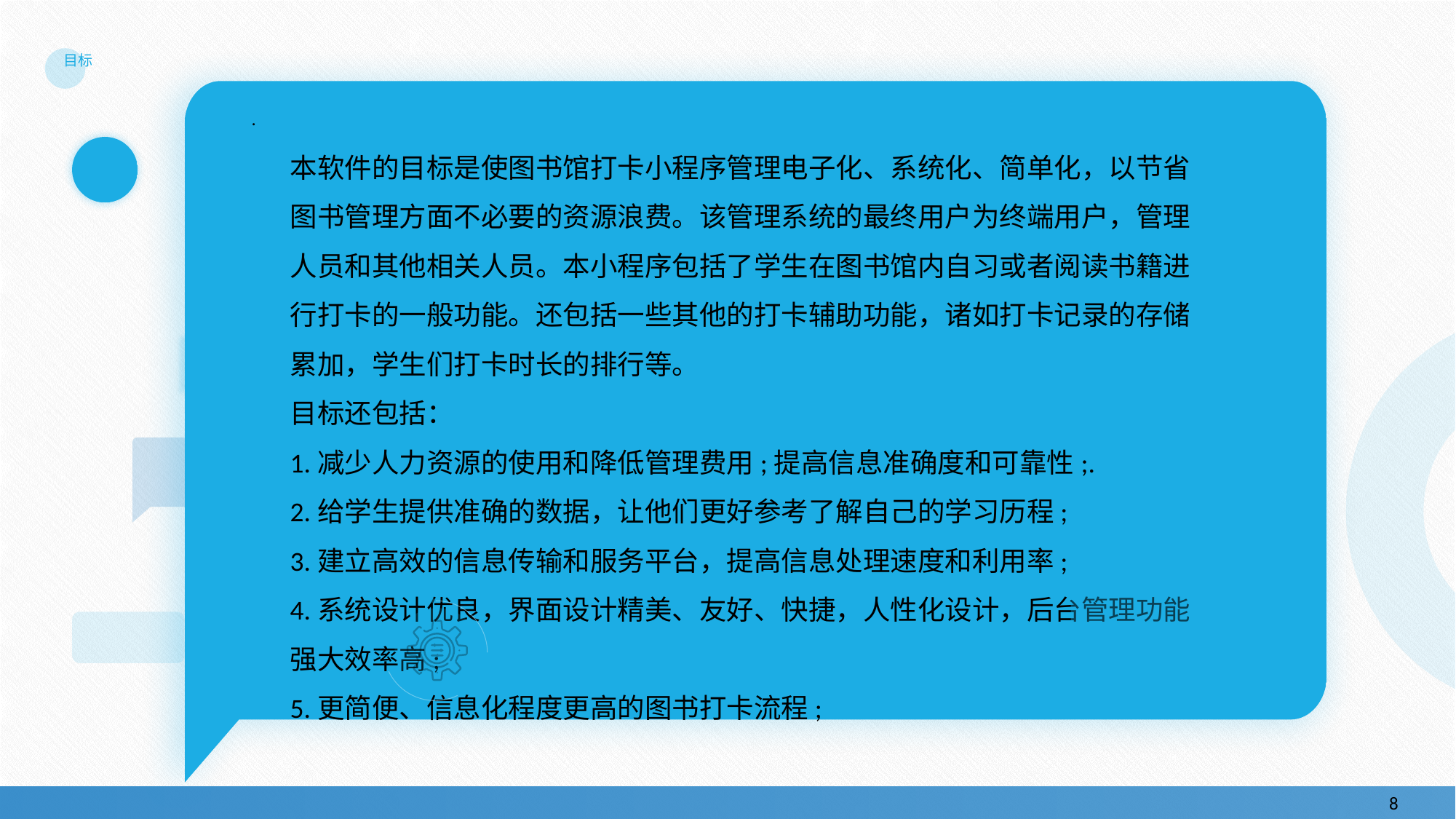

# 目标
.
本软件的目标是使图书馆打卡小程序管理电子化、系统化、简单化，以节省图书管理方面不必要的资源浪费。该管理系统的最终用户为终端用户，管理人员和其他相关人员。本小程序包括了学生在图书馆内自习或者阅读书籍进行打卡的一般功能。还包括一些其他的打卡辅助功能，诸如打卡记录的存储累加，学生们打卡时长的排行等。
目标还包括：
1.减少人力资源的使用和降低管理费用;提高信息准确度和可靠性;.
2.给学生提供准确的数据，让他们更好参考了解自己的学习历程;
3.建立高效的信息传输和服务平台，提高信息处理速度和利用率;
4.系统设计优良，界面设计精美、友好、快捷，人性化设计，后台管理功能强大效率高;
5.更简便、信息化程度更高的图书打卡流程;